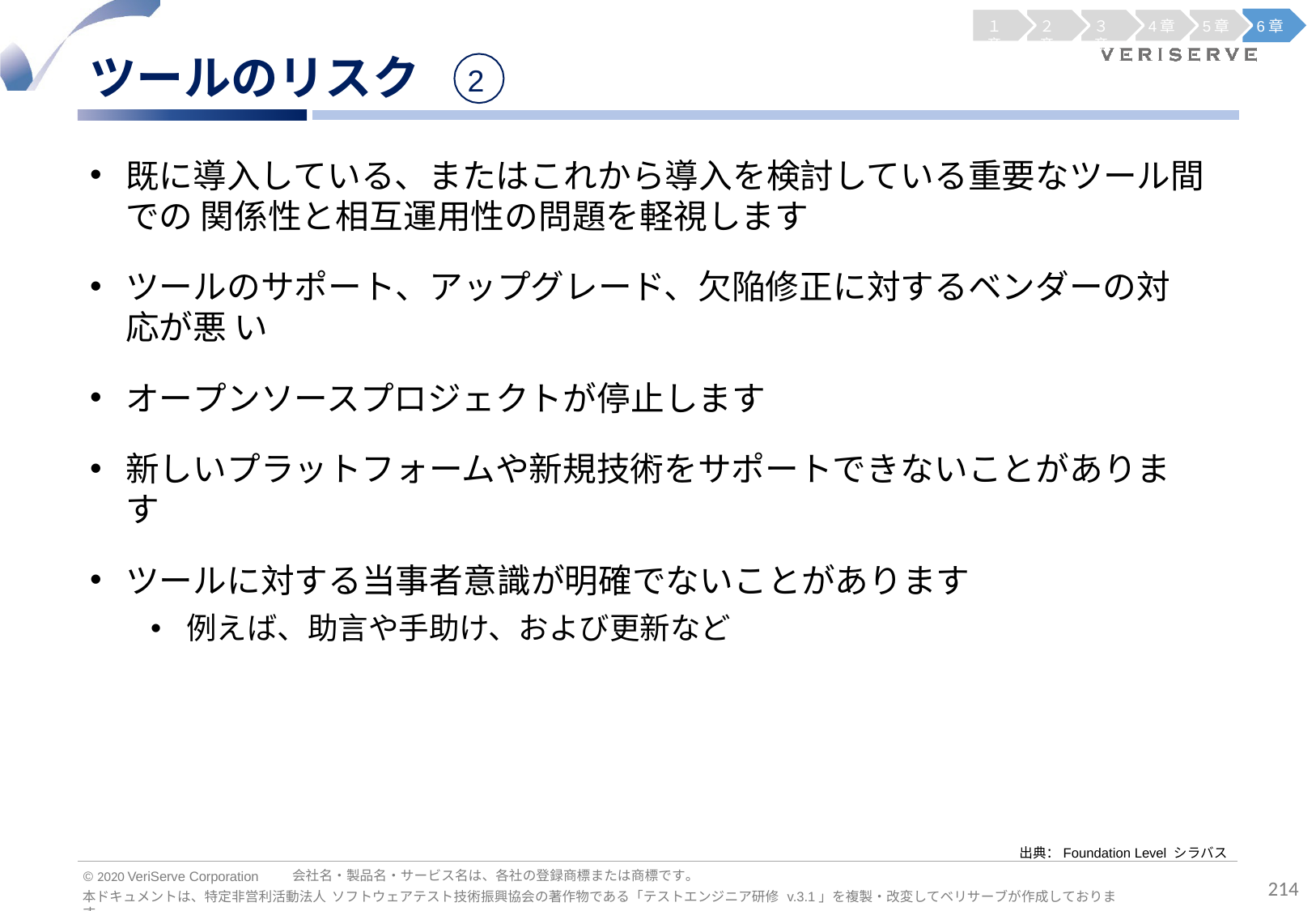

１章
２章
３章
4章
5章
6章
ツールのリスク

2
既に導入している、またはこれから導入を検討している重要なツール間での 関係性と相互運用性の問題を軽視します
ツールのサポート、アップグレード、欠陥修正に対するベンダーの対応が悪 い
オープンソースプロジェクトが停止します
新しいプラットフォームや新規技術をサポートできないことがあります
ツールに対する当事者意識が明確でないことがあります
例えば、助言や手助け、および更新など
出典：Foundation Level シラバス
会社名・製品名・サービス名は、各社の登録商標または商標です。
© 2020 VeriServe Corporation
214
本ドキュメントは、特定非営利活動法人 ソフトウェアテスト技術振興協会の著作物である「テストエンジニア研修 v.3.1」を複製・改変してベリサーブが作成しております。